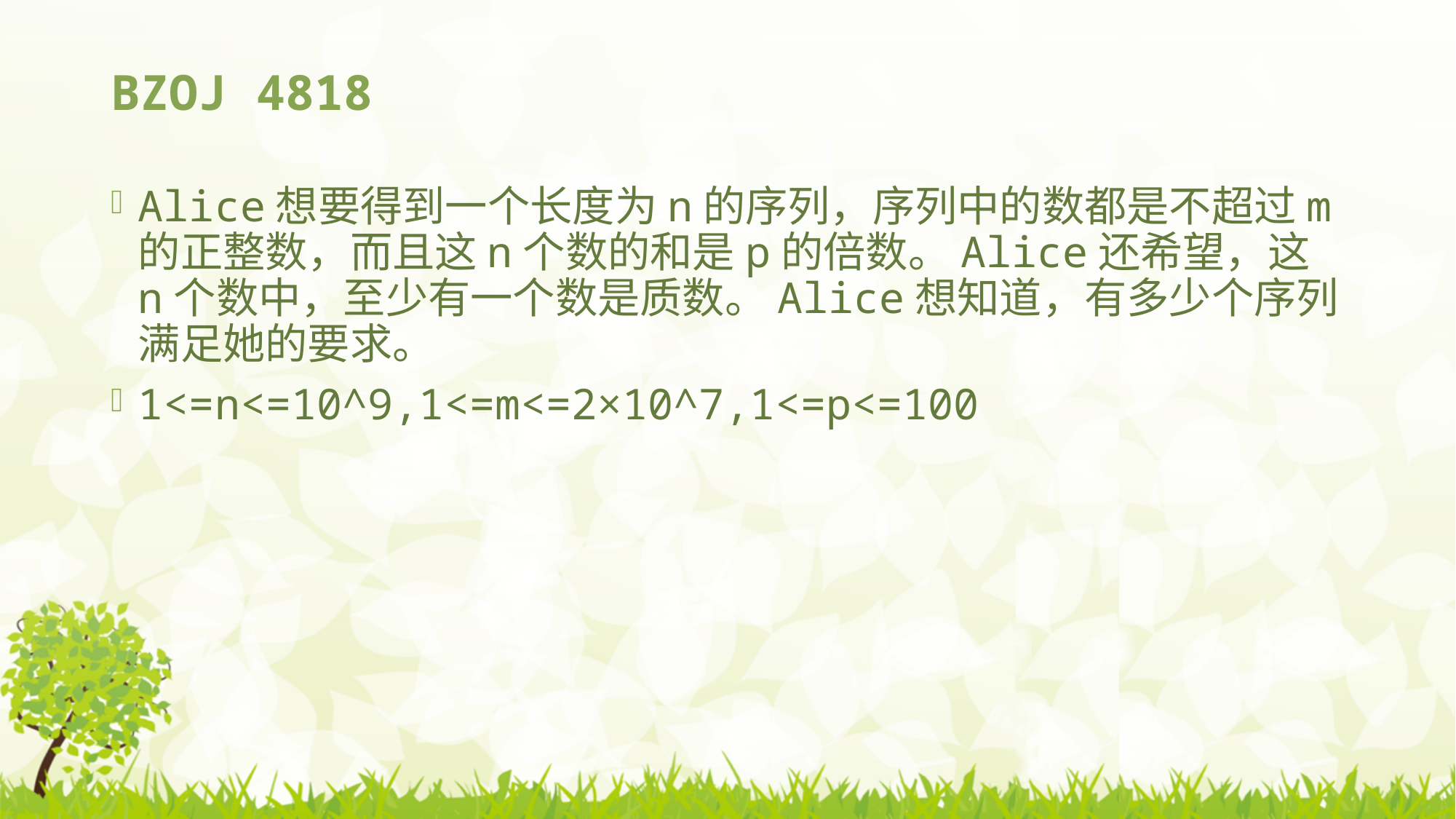

# BZOJ 4818
Alice想要得到一个长度为n的序列，序列中的数都是不超过m的正整数，而且这n个数的和是p的倍数。Alice还希望，这n个数中，至少有一个数是质数。Alice想知道，有多少个序列满足她的要求。
1<=n<=10^9,1<=m<=2×10^7,1<=p<=100